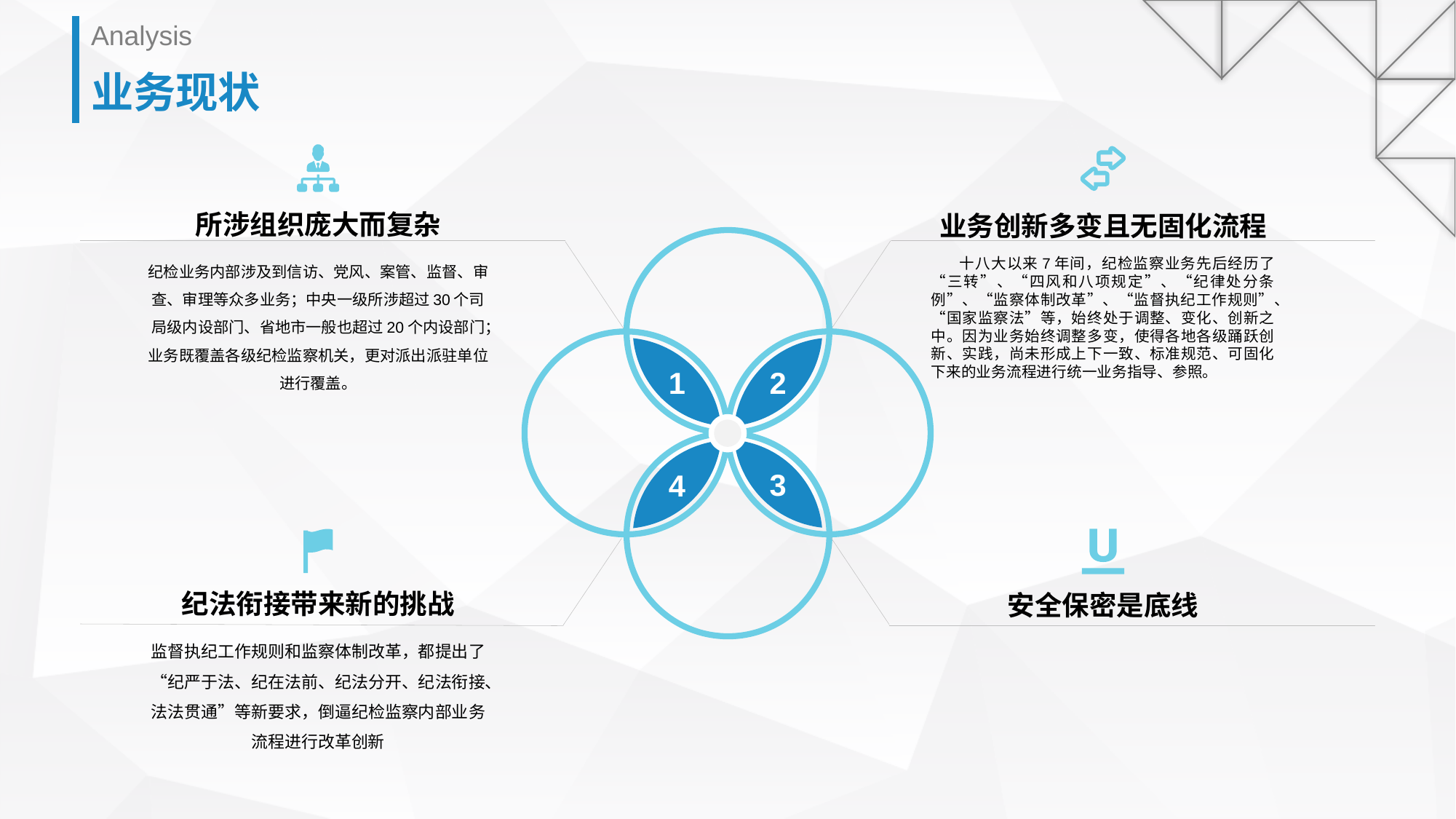

Analysis
# 业务现状

所涉组织庞大而复杂
纪检业务内部涉及到信访、党风、案管、监督、审查、审理等众多业务；中央一级所涉超过30个司局级内设部门、省地市一般也超过20个内设部门；业务既覆盖各级纪检监察机关，更对派出派驻单位进行覆盖。

业务创新多变且无固化流程
十八大以来7年间，纪检监察业务先后经历了“三转”、“四风和八项规定”、“纪律处分条例”、“监察体制改革”、“监督执纪工作规则”、“国家监察法”等，始终处于调整、变化、创新之中。因为业务始终调整多变，使得各地各级踊跃创新、实践，尚未形成上下一致、标准规范、可固化下来的业务流程进行统一业务指导、参照。

1
2

3
4

纪法衔接带来新的挑战
监督执纪工作规则和监察体制改革，都提出了“纪严于法、纪在法前、纪法分开、纪法衔接、法法贯通”等新要求，倒逼纪检监察内部业务流程进行改革创新

安全保密是底线